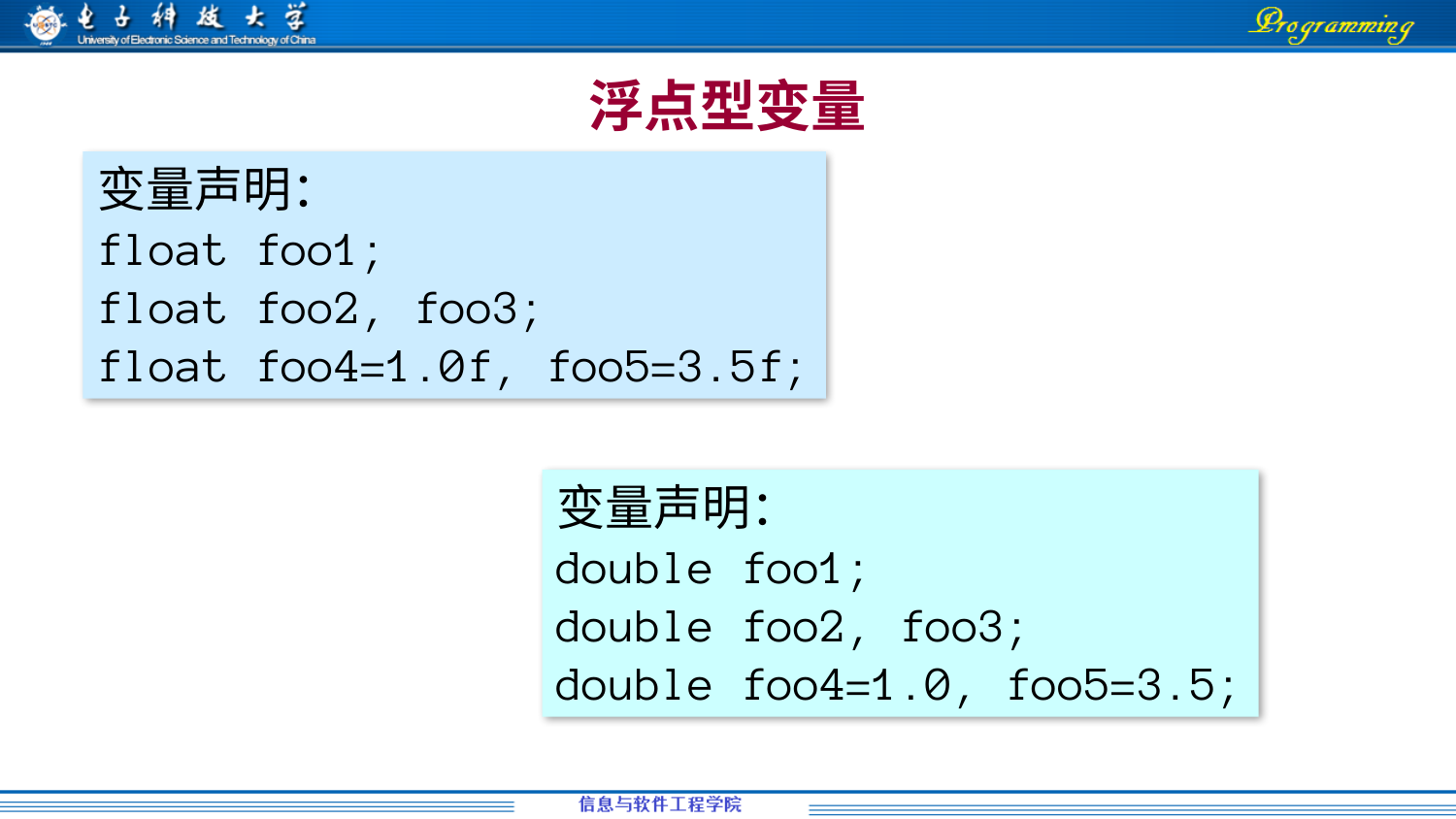

# 浮点型变量
变量声明：
float foo1;
float foo2, foo3;
float foo4=1.0f, foo5=3.5f;
变量声明：
double foo1;
double foo2, foo3;
double foo4=1.0, foo5=3.5;